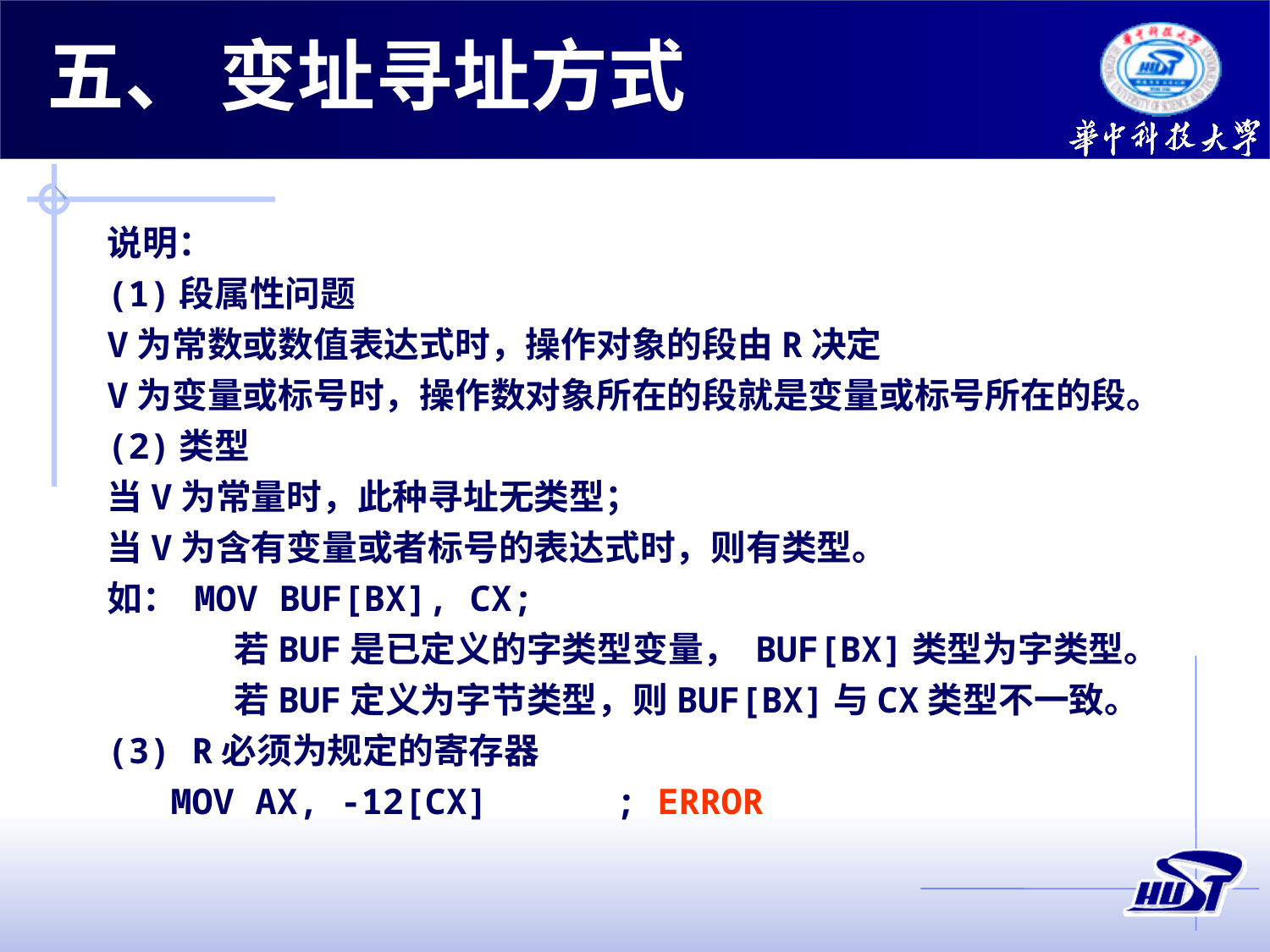

五、 变址寻址方式

说明：
(1)段属性问题
V为常数或数值表达式时，操作对象的段由R决定
V为变量或标号时，操作数对象所在的段就是变量或标号所在的段。
(2)类型
当V为常量时，此种寻址无类型；
当V为含有变量或者标号的表达式时，则有类型。
如： MOV BUF[BX], CX;
	若BUF是已定义的字类型变量， BUF[BX]类型为字类型。
	若BUF定义为字节类型，则BUF[BX]与CX类型不一致。
(3) R必须为规定的寄存器
   MOV AX, -12[CX]	; ERROR